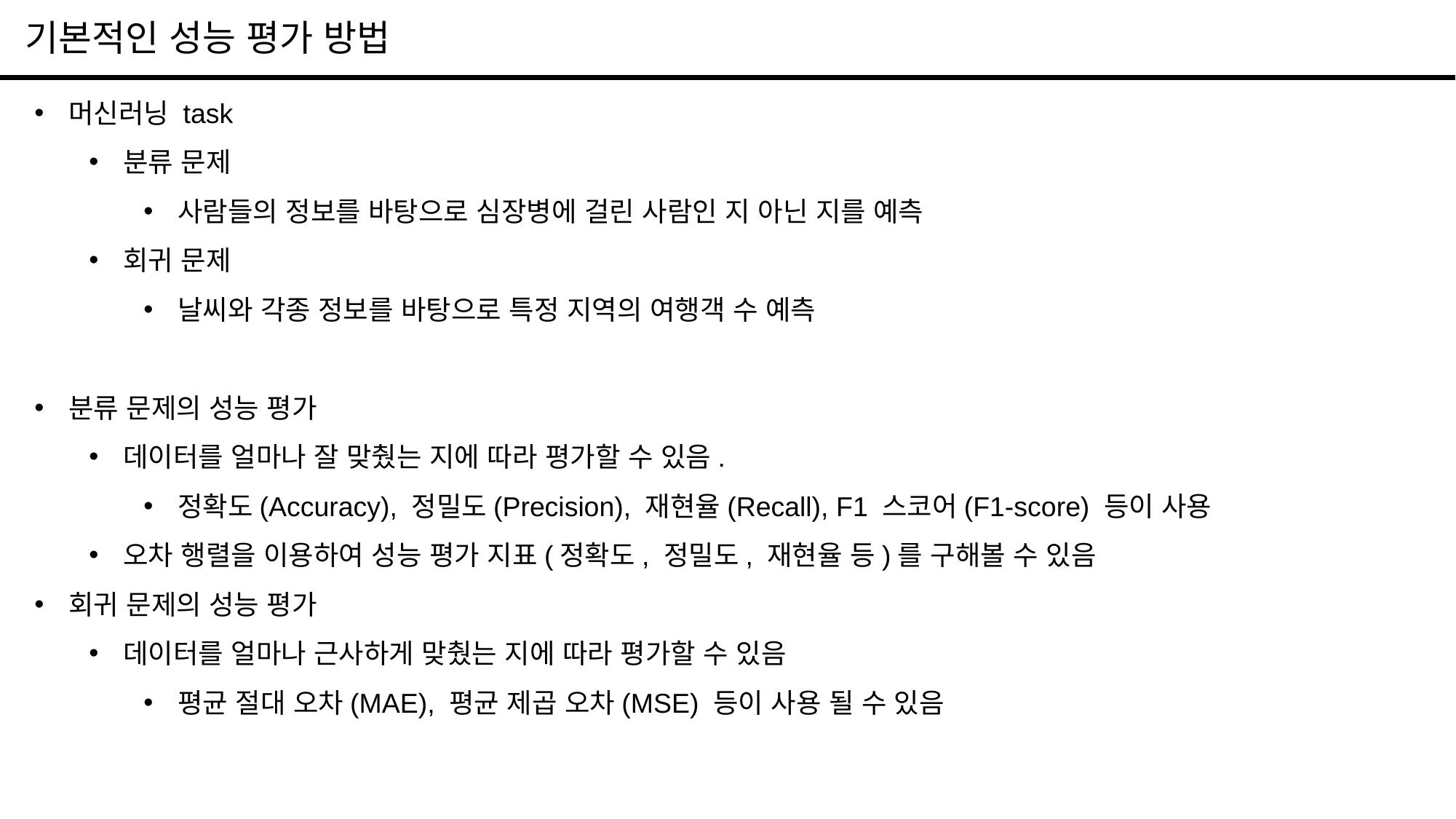

기본적인 성능 평가 방법
머신러닝 task
분류 문제
사람들의 정보를 바탕으로 심장병에 걸린 사람인 지 아닌 지를 예측
회귀 문제
날씨와 각종 정보를 바탕으로 특정 지역의 여행객 수 예측

분류 문제의 성능 평가
데이터를 얼마나 잘 맞췄는 지에 따라 평가할 수 있음.
정확도(Accuracy), 정밀도(Precision), 재현율(Recall), F1 스코어(F1-score) 등이 사용
오차 행렬을 이용하여 성능 평가 지표(정확도, 정밀도, 재현율 등)를 구해볼 수 있음
회귀 문제의 성능 평가
데이터를 얼마나 근사하게 맞췄는 지에 따라 평가할 수 있음
평균 절대 오차(MAE), 평균 제곱 오차(MSE) 등이 사용 될 수 있음